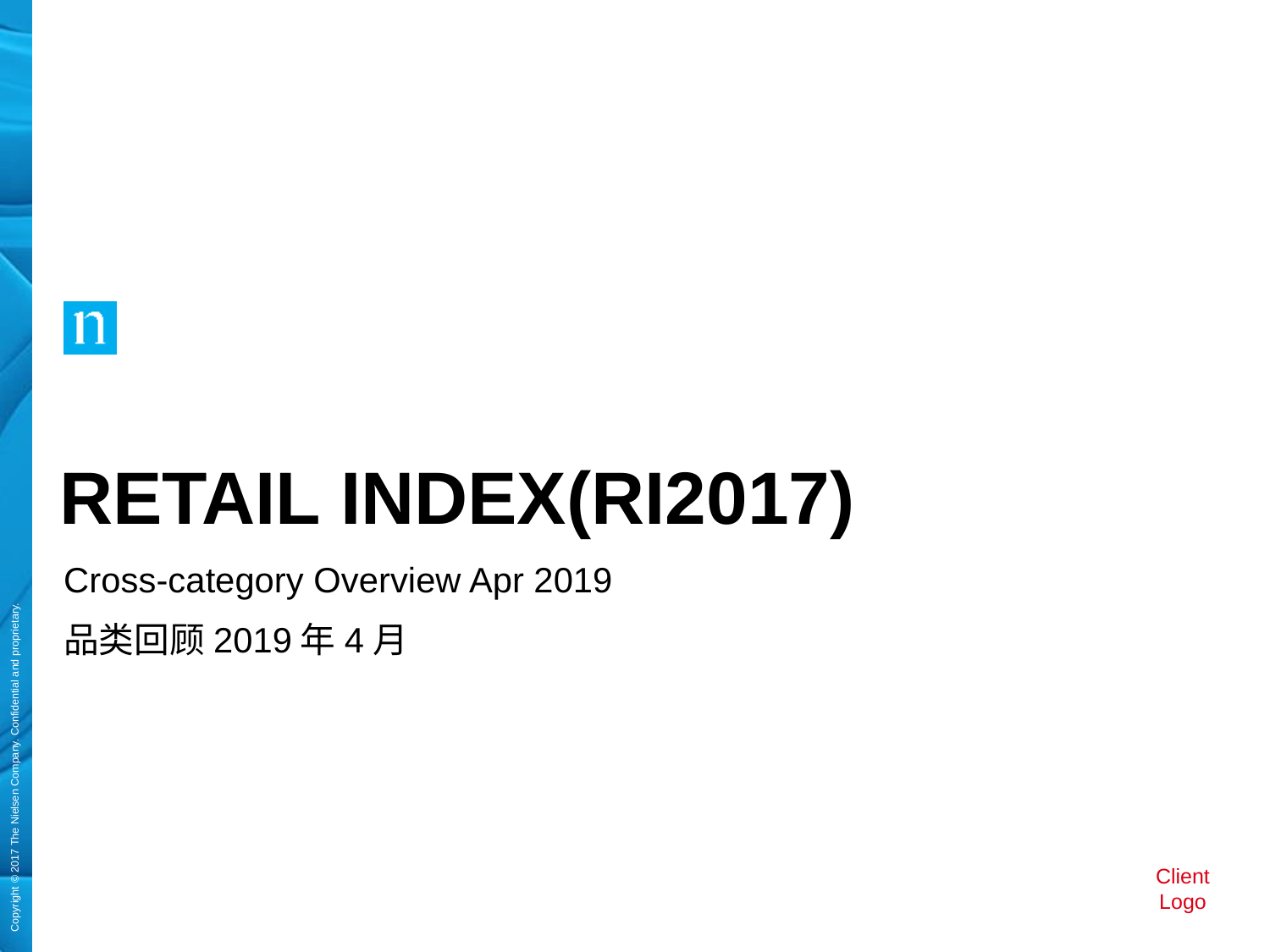

# Retail Index(RI2017)
Cross-category Overview Apr 2019
品类回顾2019年4月

Client Logo